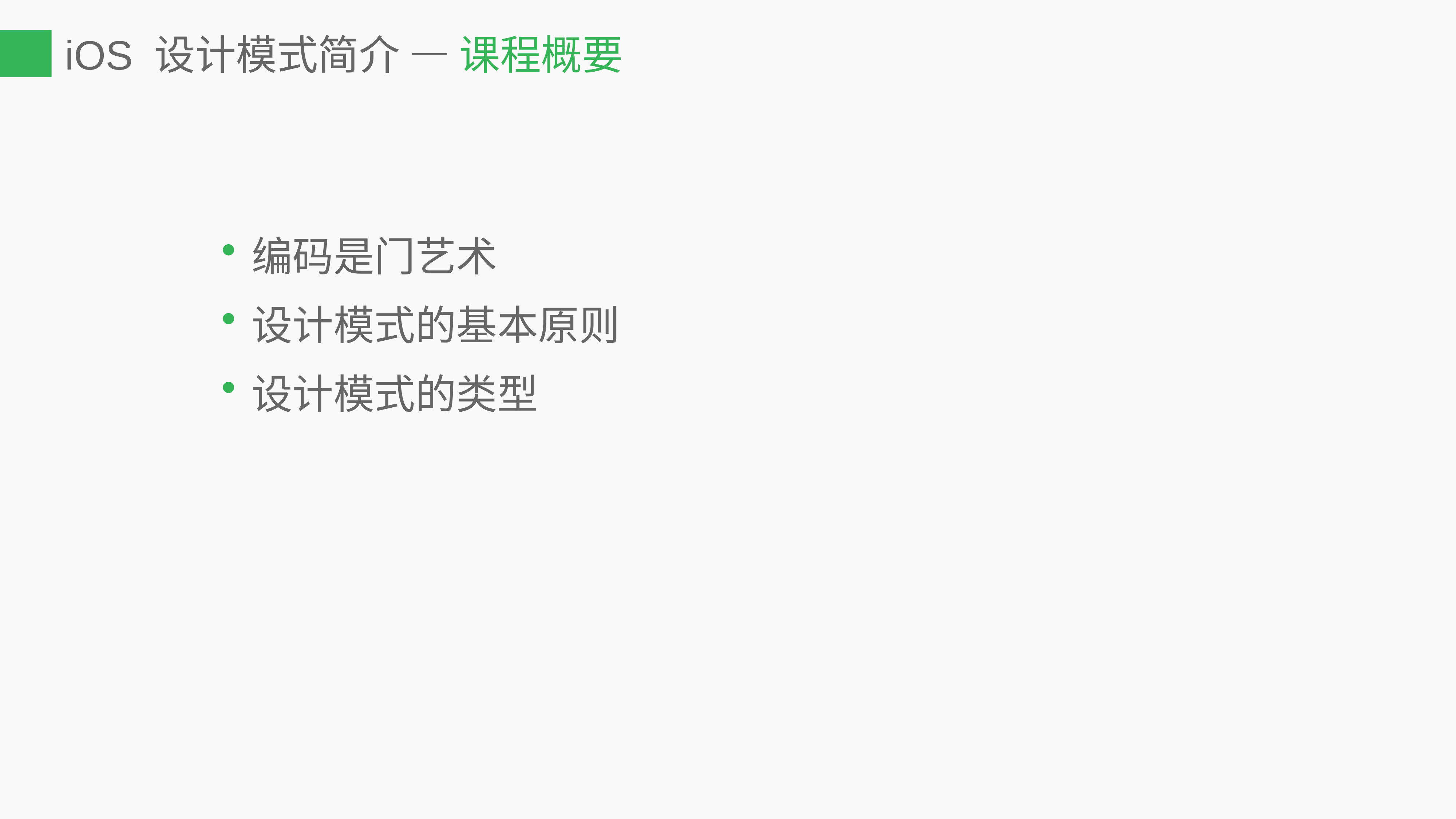

iOS 设计模式简介 — 课程概要

编码是门艺术
设计模式的基本原则
设计模式的类型